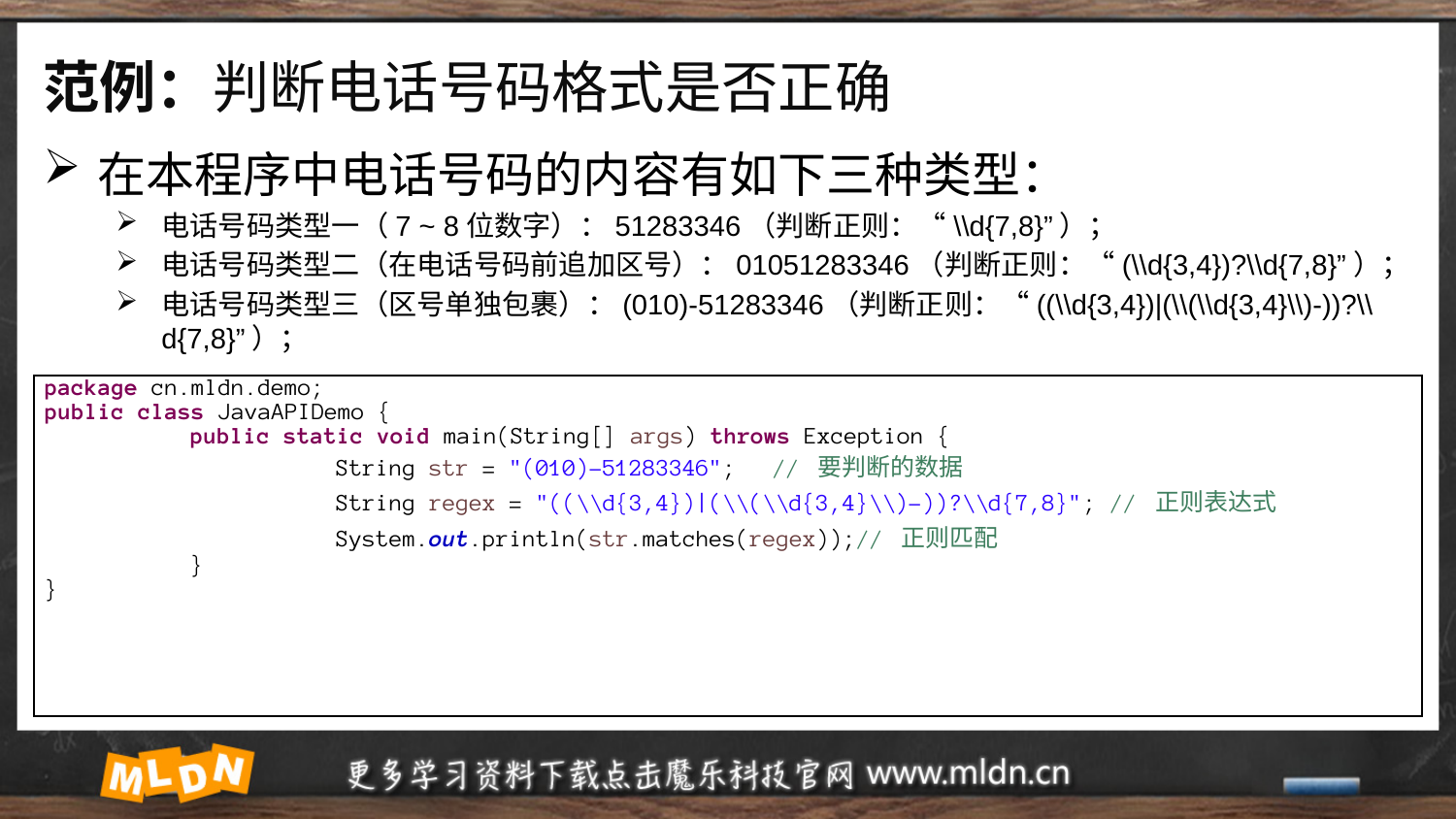

# 范例：判断电话号码格式是否正确
在本程序中电话号码的内容有如下三种类型：
电话号码类型一（7 ~ 8位数字）：51283346（判断正则：“\\d{7,8}”）；
电话号码类型二（在电话号码前追加区号）：01051283346（判断正则：“(\\d{3,4})?\\d{7,8}”）；
电话号码类型三（区号单独包裹）：(010)-51283346（判断正则：“((\\d{3,4})|(\\(\\d{3,4}\\)-))?\\d{7,8}”）；
| package cn.mldn.demo; public class JavaAPIDemo { public static void main(String[] args) throws Exception { String str = "(010)-51283346"; // 要判断的数据 String regex = "((\\d{3,4})|(\\(\\d{3,4}\\)-))?\\d{7,8}"; // 正则表达式 System.out.println(str.matches(regex));// 正则匹配 } } |
| --- |